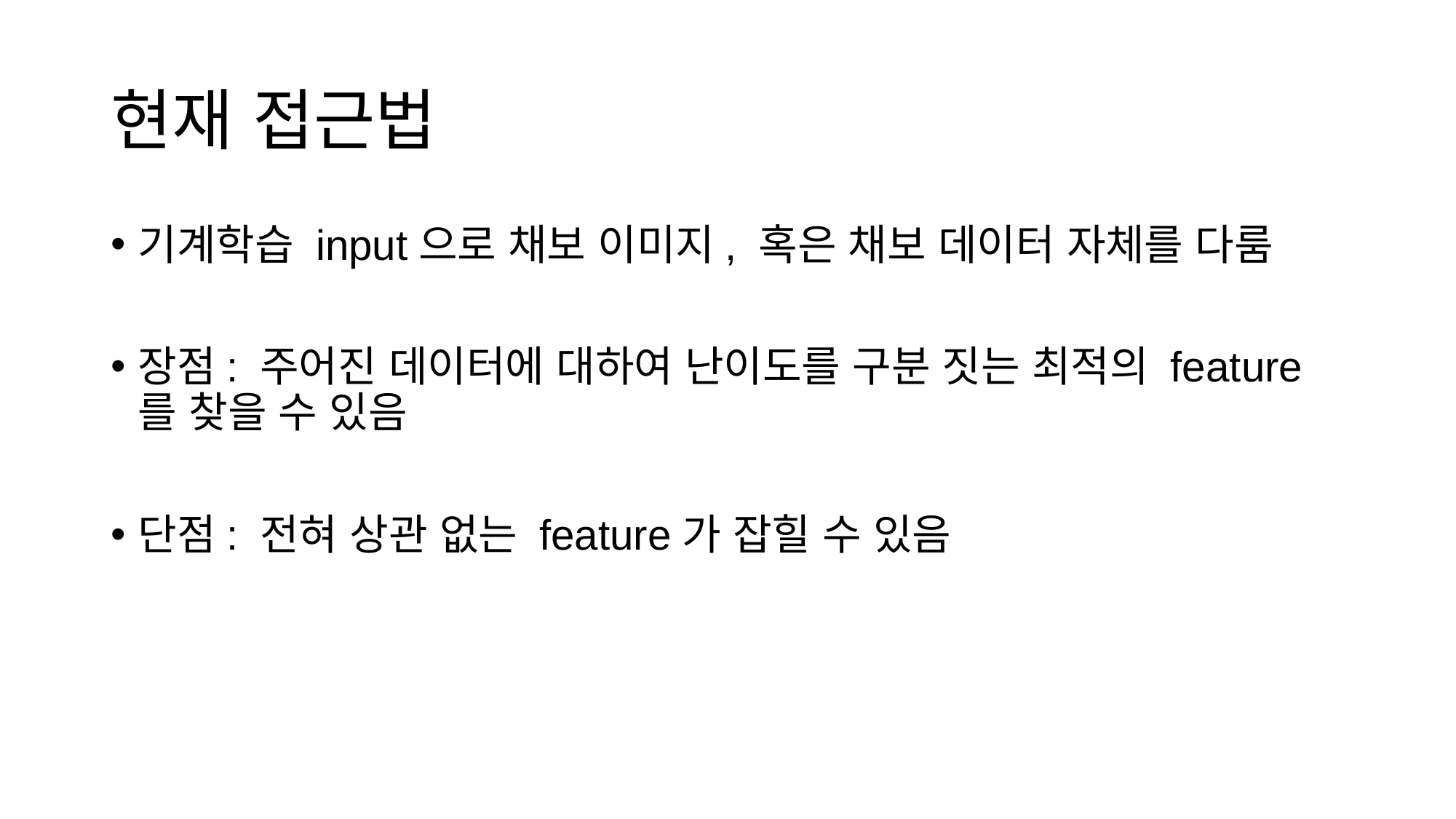

# 현재 접근법
기계학습 input으로 채보 이미지, 혹은 채보 데이터 자체를 다룸

장점: 주어진 데이터에 대하여 난이도를 구분 짓는 최적의 feature를 찾을 수 있음

단점: 전혀 상관 없는 feature가 잡힐 수 있음